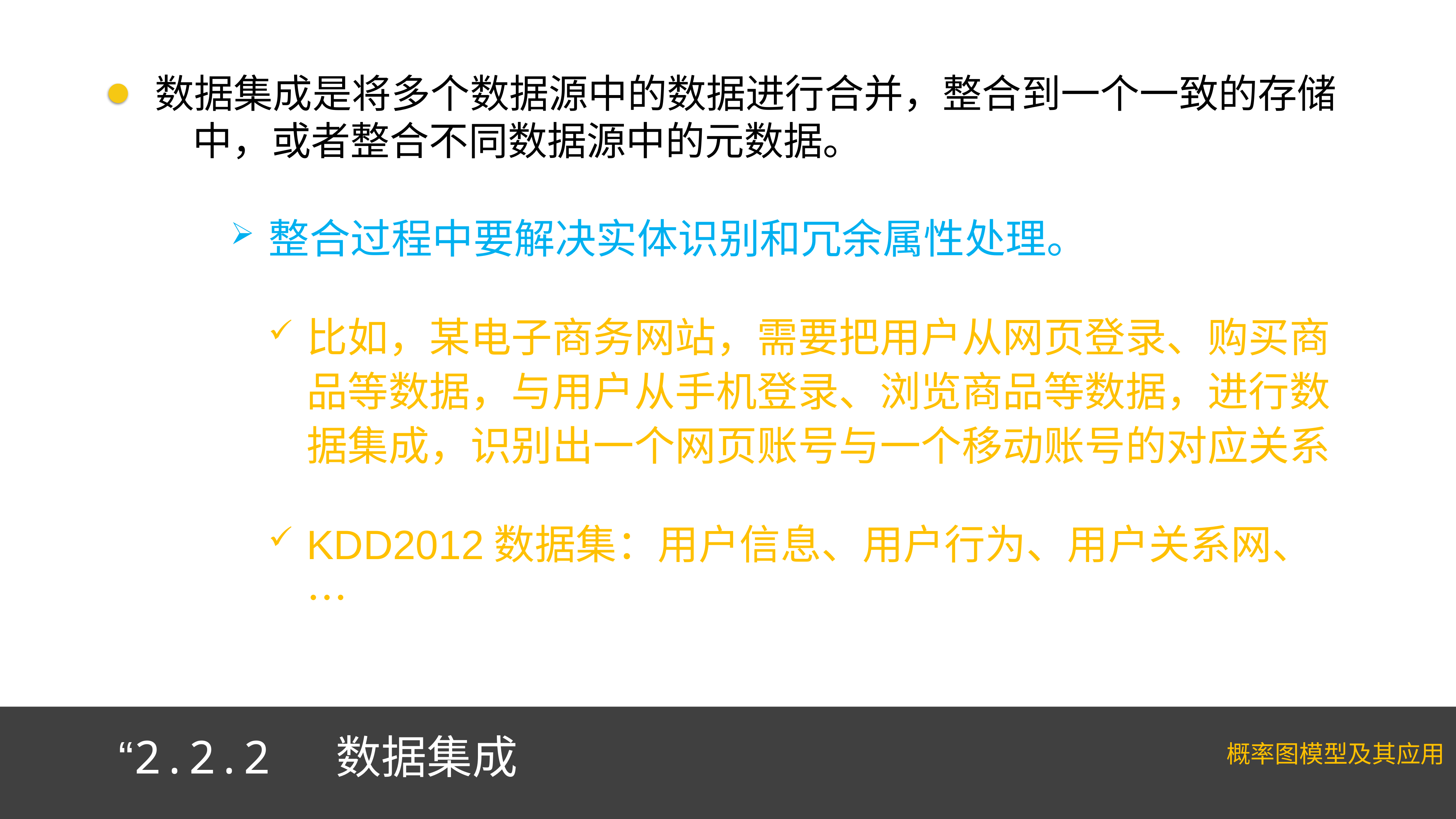

数据集成是将多个数据源中的数据进行合并，整合到一个一致的存储中，或者整合不同数据源中的元数据。
整合过程中要解决实体识别和冗余属性处理。
比如，某电子商务网站，需要把用户从网页登录、购买商品等数据，与用户从手机登录、浏览商品等数据，进行数据集成，识别出一个网页账号与一个移动账号的对应关系
KDD2012数据集：用户信息、用户行为、用户关系网、…

“2.2.2  数据集成